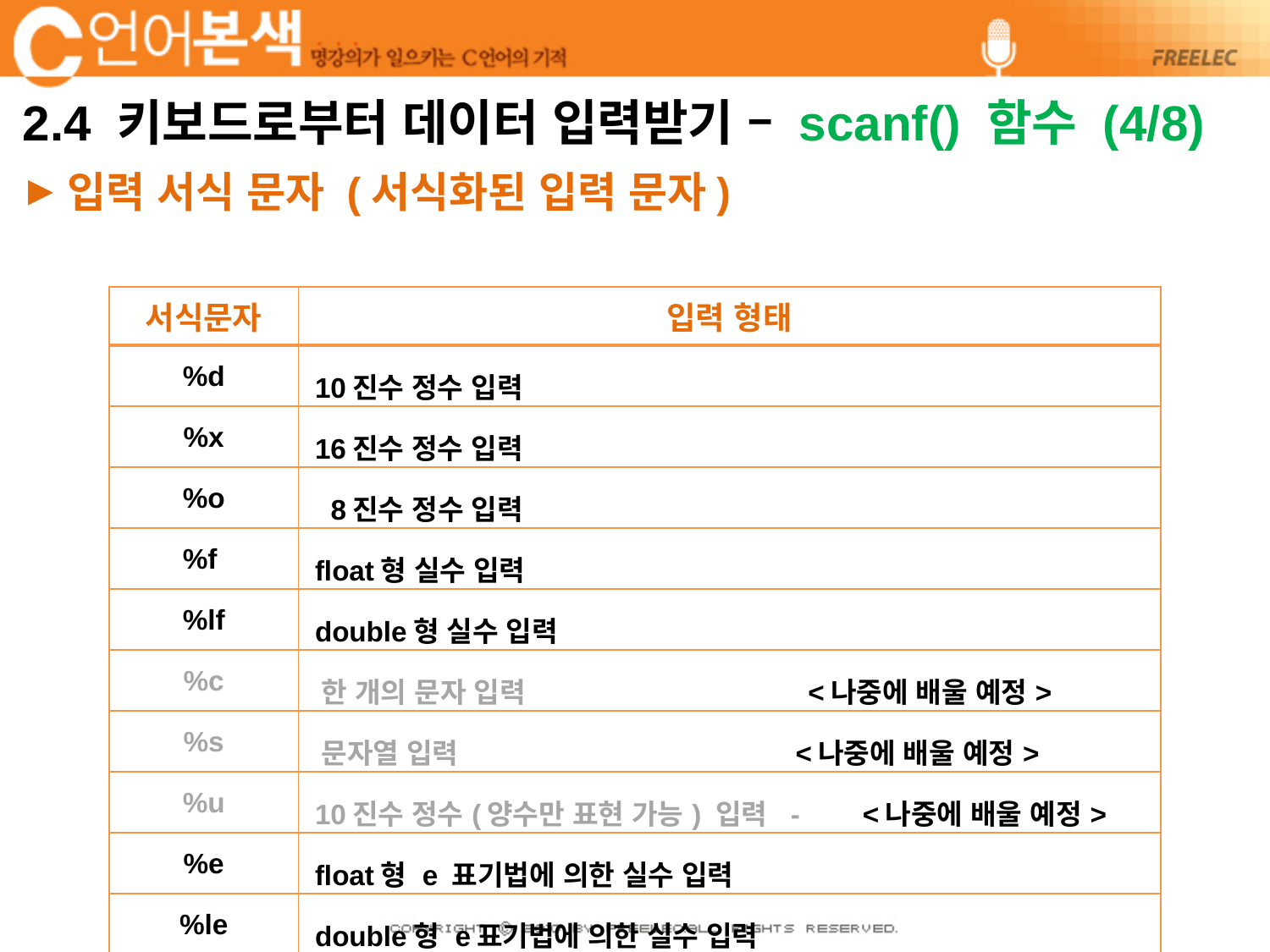

# 2.4 키보드로부터 데이터 입력받기 – scanf() 함수 (4/8)
입력 서식 문자 (서식화된 입력 문자)
| 서식문자 | 입력 형태 |
| --- | --- |
| %d | 10진수 정수 입력 |
| %x | 16진수 정수 입력 |
| %o | 8진수 정수 입력 |
| %f | float형 실수 입력 |
| %lf | double형 실수 입력 |
| %c | 한 개의 문자 입력 <나중에 배울 예정> |
| %s | 문자열 입력 <나중에 배울 예정> |
| %u | 10진수 정수(양수만 표현 가능) 입력 - <나중에 배울 예정> |
| %e | float형 e 표기법에 의한 실수 입력 |
| %le | double형 e표기법에 의한 실수 입력 |